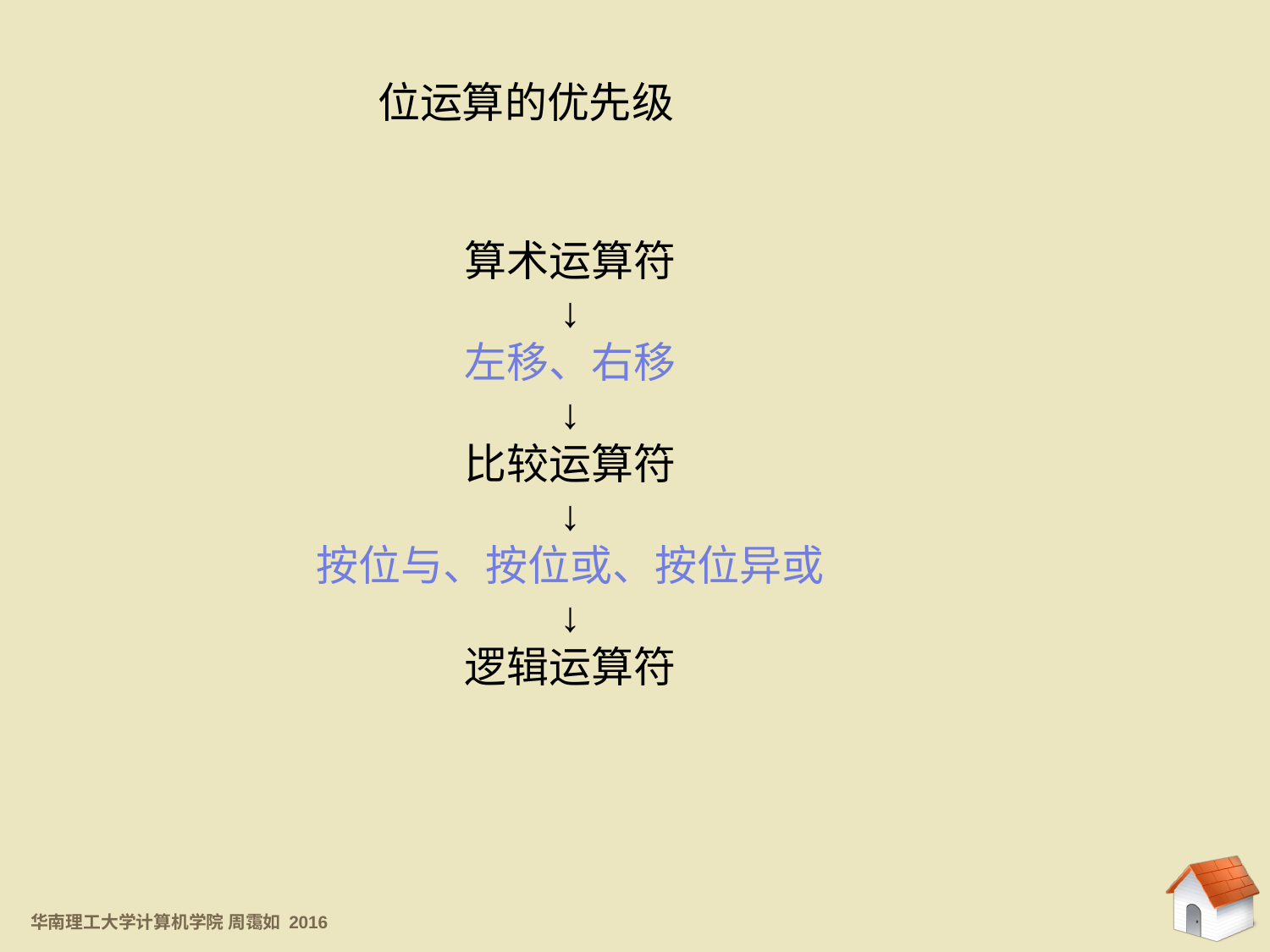

位运算的优先级
算术运算符
↓
左移、右移
↓
比较运算符
↓
按位与、按位或、按位异或
↓
逻辑运算符